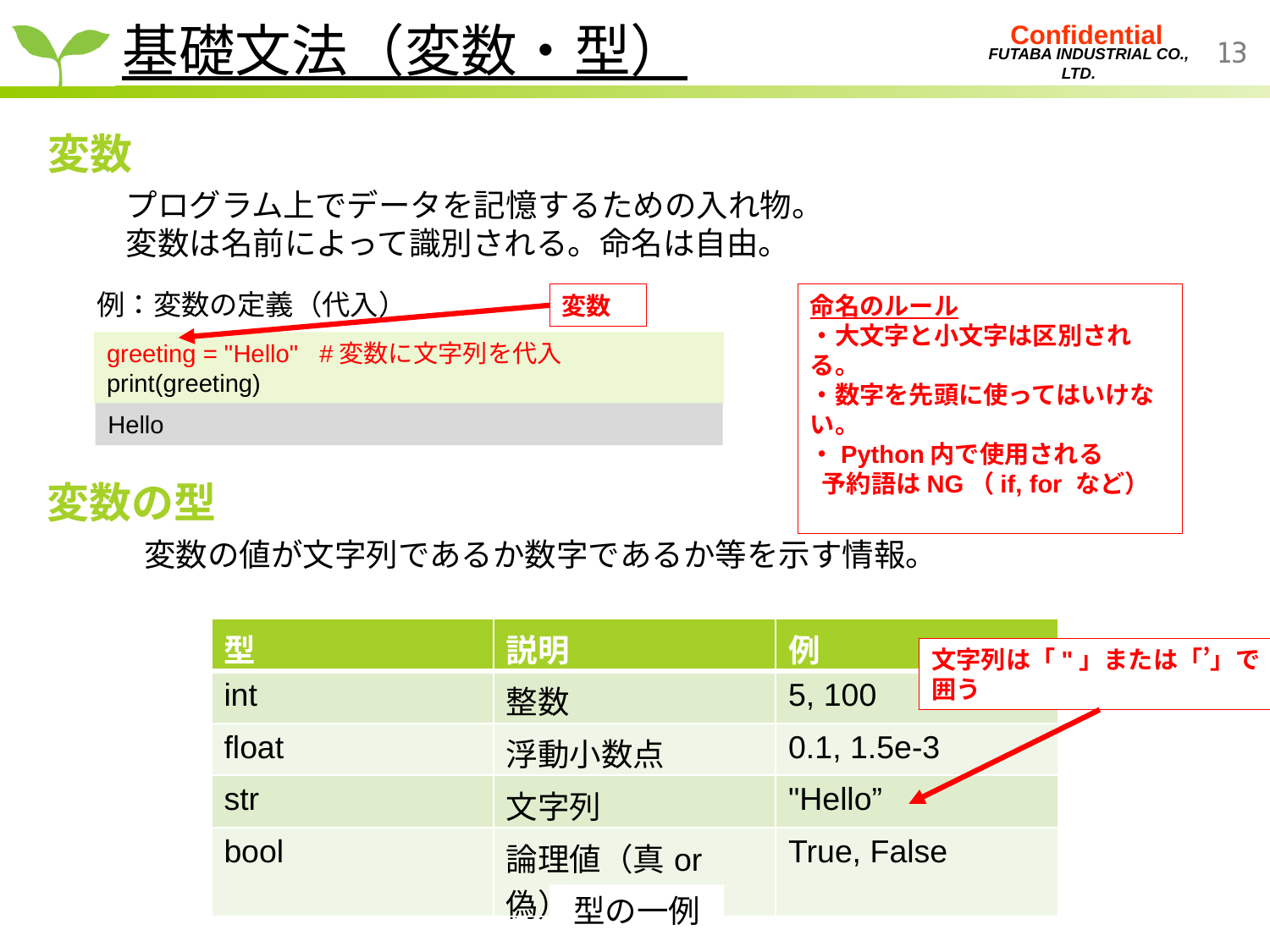

基礎文法（変数・型）
変数
プログラム上でデータを記憶するための入れ物。
変数は名前によって識別される。命名は自由。

例：変数の定義（代入）
変数
命名のルール
・大文字と小文字は区別される。
・数字を先頭に使ってはいけない。
・Python内で使用される
 予約語はNG（if, for など）
greeting = "Hello"   #変数に文字列を代入
print(greeting)
Hello
変数の型
変数の値が文字列であるか数字であるか等を示す情報。
| 型 | 説明 | 例 |
| --- | --- | --- |
| int | 整数 | 5, 100 |
| float | 浮動小数点 | 0.1, 1.5e-3 |
| str | 文字列 | "Hello” |
| bool | 論理値（真or偽） | True, False |
文字列は「"」または「’」で囲う
型の一例